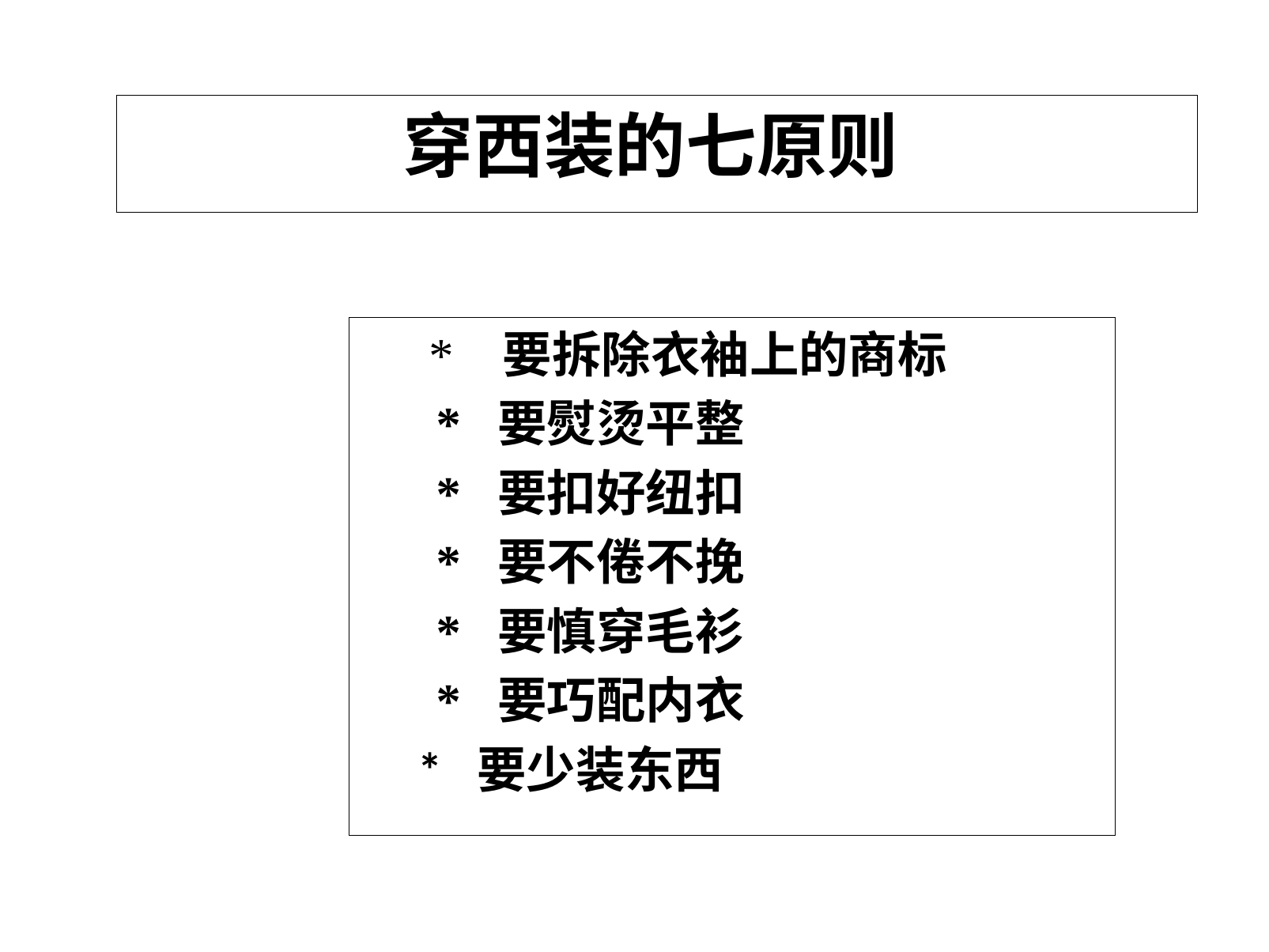

# 穿西装的七原则
      *   要拆除衣袖上的商标
      *  要熨烫平整
      *  要扣好纽扣
      *  要不倦不挽
      *  要慎穿毛衫
      *  要巧配内衣
     *  要少装东西